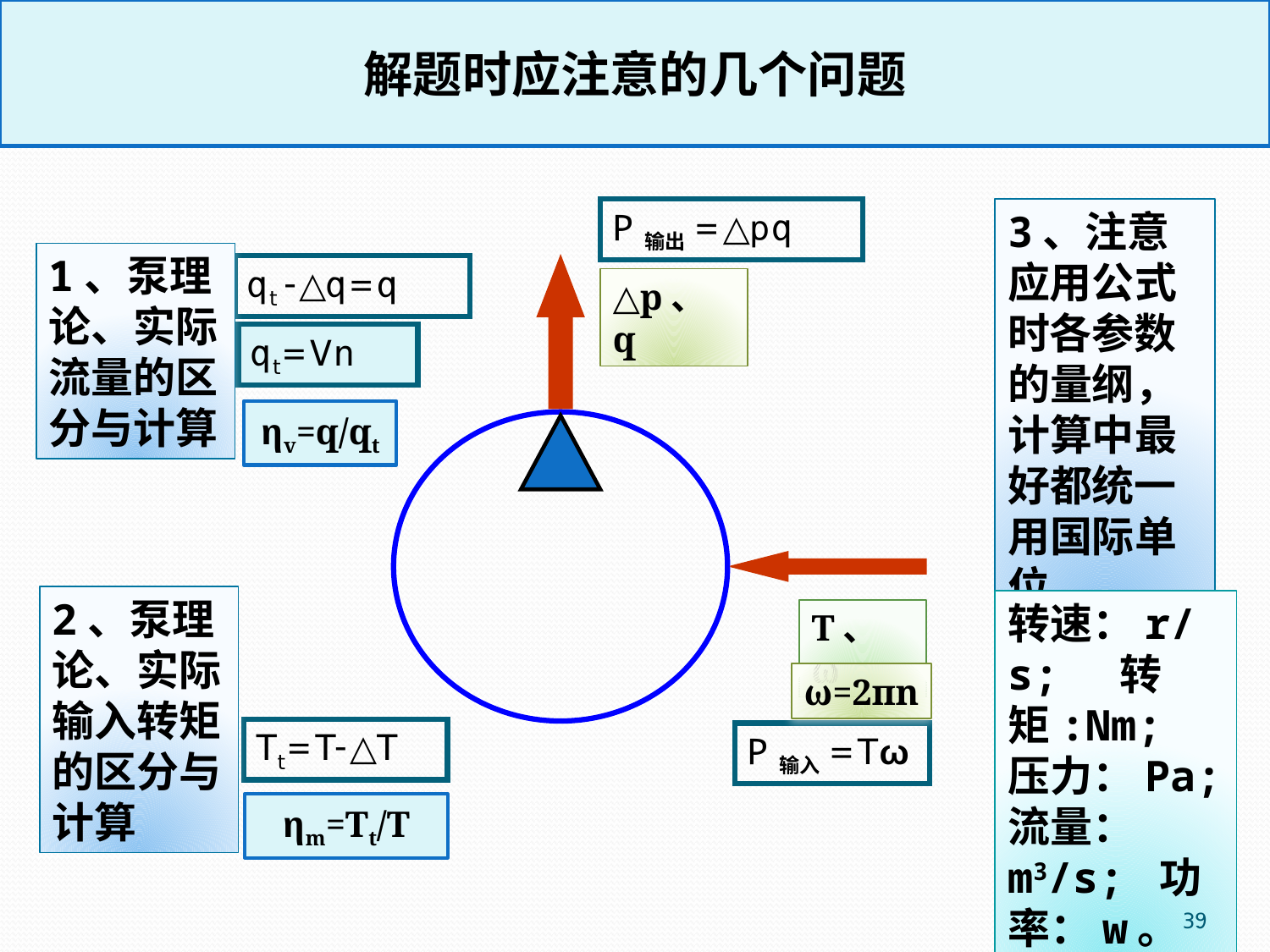

解题时应注意的几个问题
P输出=△pq
3、注意应用公式时各参数的量纲，计算中最好都统一用国际单位。
1、泵理论、实际流量的区分与计算
qt -△q=q

△p、q

T、ω
Tt=T-△T
qt=Vn
ηv=q/qt
2、泵理论、实际输入转矩的区分与计算
转速：r/s;  转矩:Nm;
压力：Pa;
流量：m3/s; 功率：w。
ω=2пn
P输入=Tω
ηm=Tt/T
39